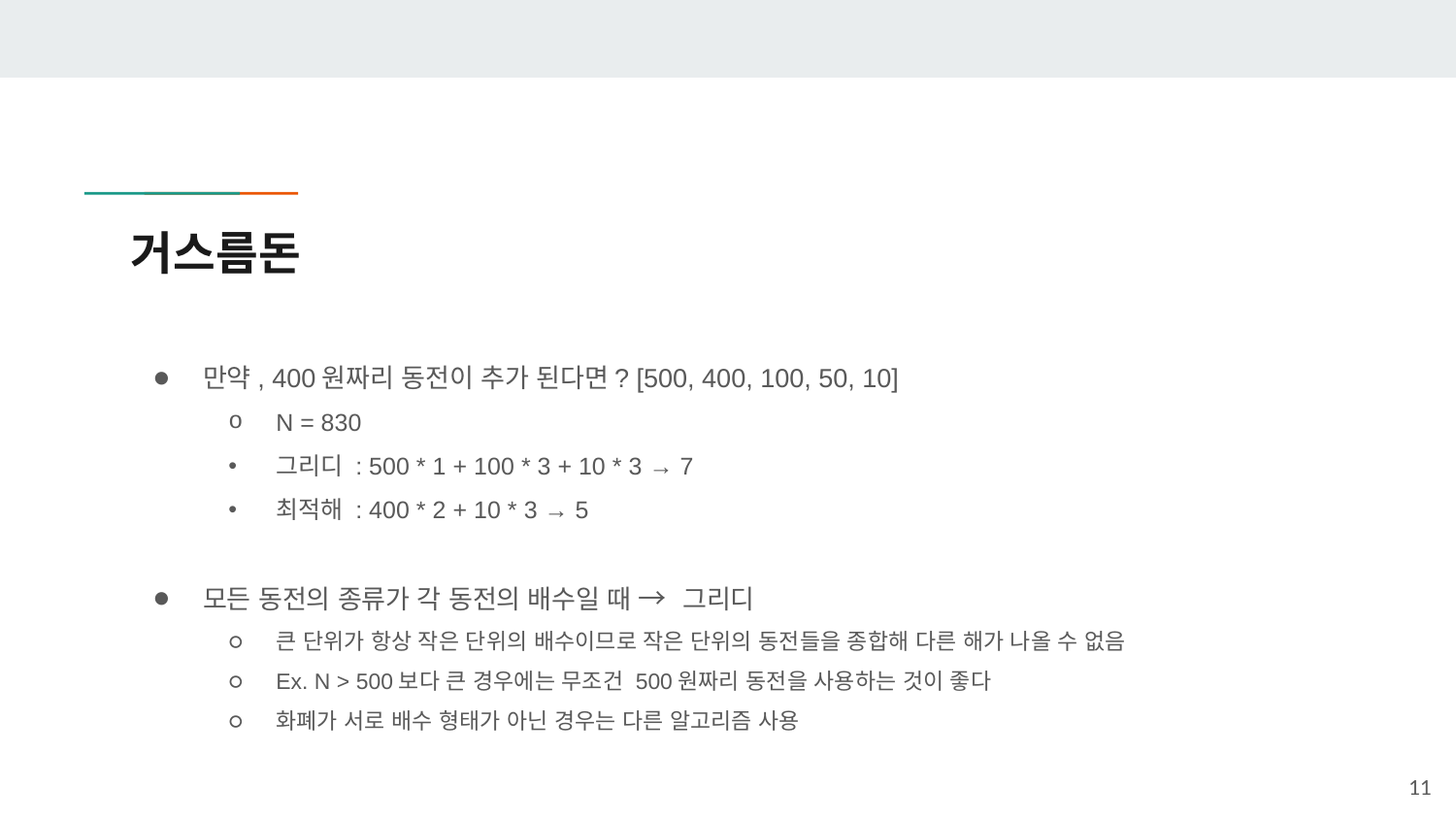

# 거스름돈
만약, 400원짜리 동전이 추가 된다면? [500, 400, 100, 50, 10]
N = 830
그리디 : 500 * 1 + 100 * 3 + 10 * 3 → 7
최적해 : 400 * 2 + 10 * 3 → 5

모든 동전의 종류가 각 동전의 배수일 때 →  그리디
큰 단위가 항상 작은 단위의 배수이므로 작은 단위의 동전들을 종합해 다른 해가 나올 수 없음
Ex. N > 500보다 큰 경우에는 무조건 500원짜리 동전을 사용하는 것이 좋다
화폐가 서로 배수 형태가 아닌 경우는 다른 알고리즘 사용

11